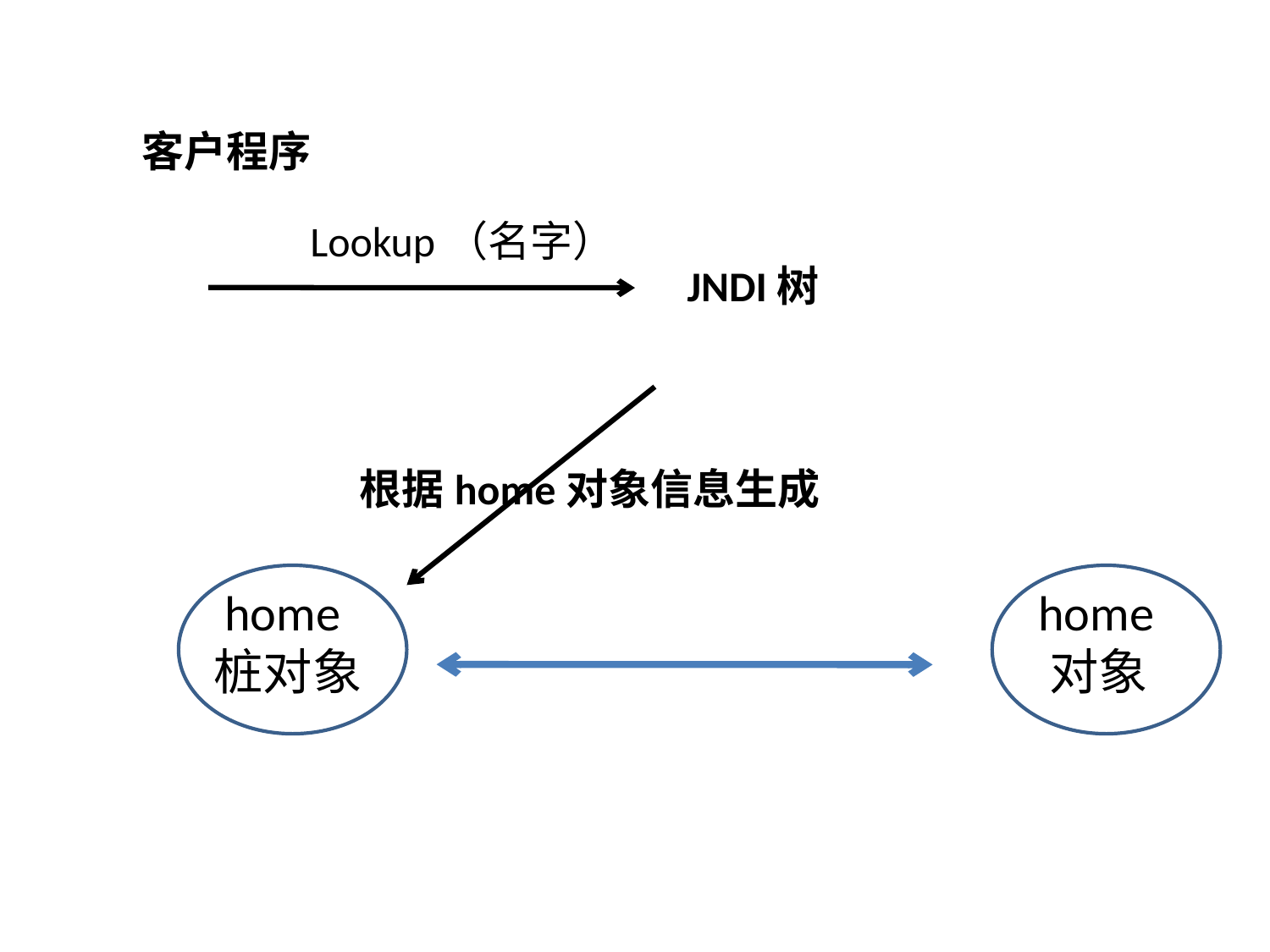

客户程序
Lookup（名字）
JNDI树
根据home对象信息生成

   home
 桩对象

   home
   对象